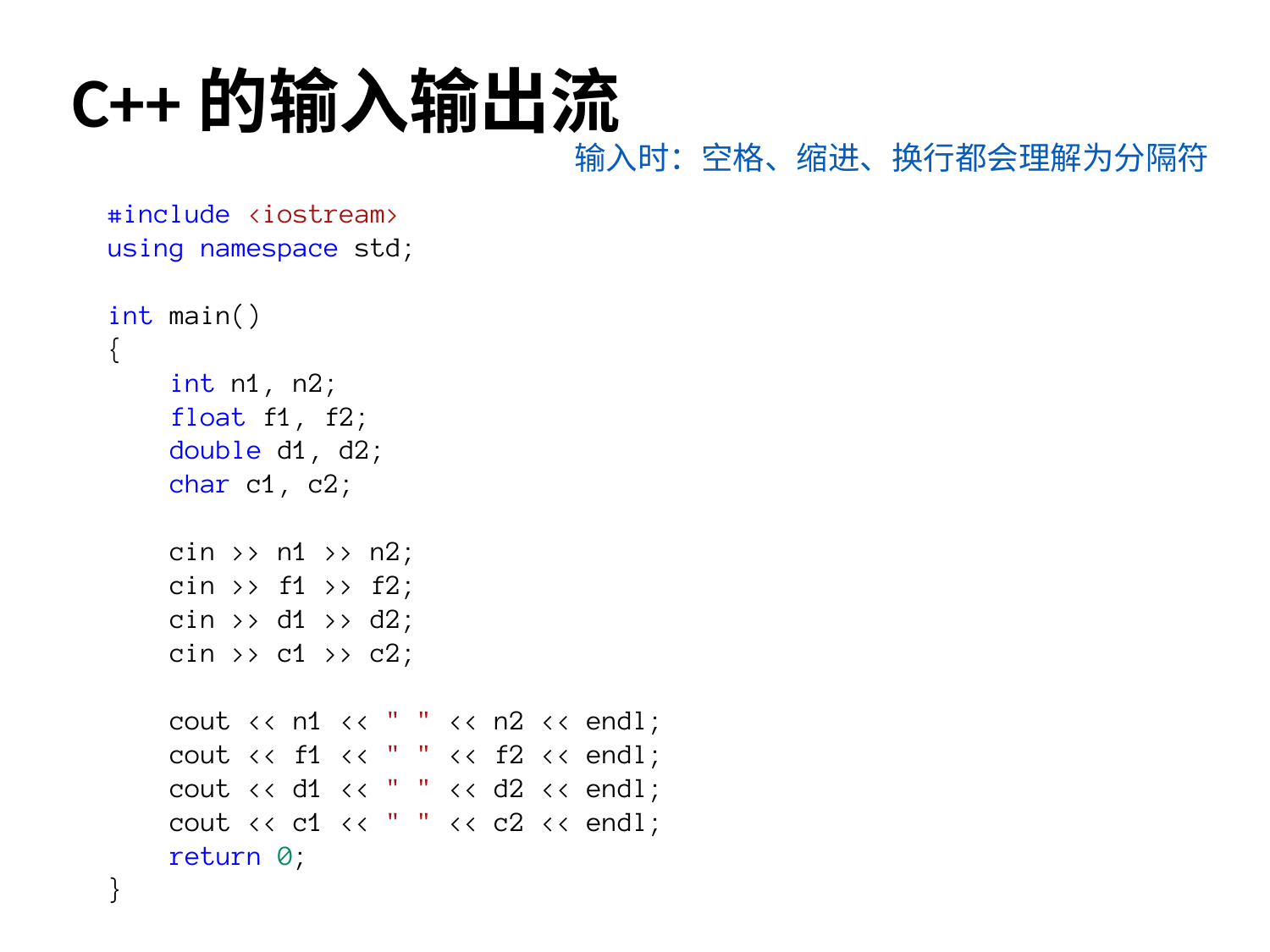

# C++的输入输出流
输入时：空格、缩进、换行都会理解为分隔符
#include <iostream>
using namespace std;
int main()
{
    int n1, n2;
    float f1, f2;
    double d1, d2;
    char c1, c2;
    cin >> n1 >> n2;
    cin >> f1 >> f2;
    cin >> d1 >> d2;
    cin >> c1 >> c2;
    cout << n1 << " " << n2 << endl;
    cout << f1 << " " << f2 << endl;
    cout << d1 << " " << d2 << endl;
    cout << c1 << " " << c2 << endl;
    return 0;
}